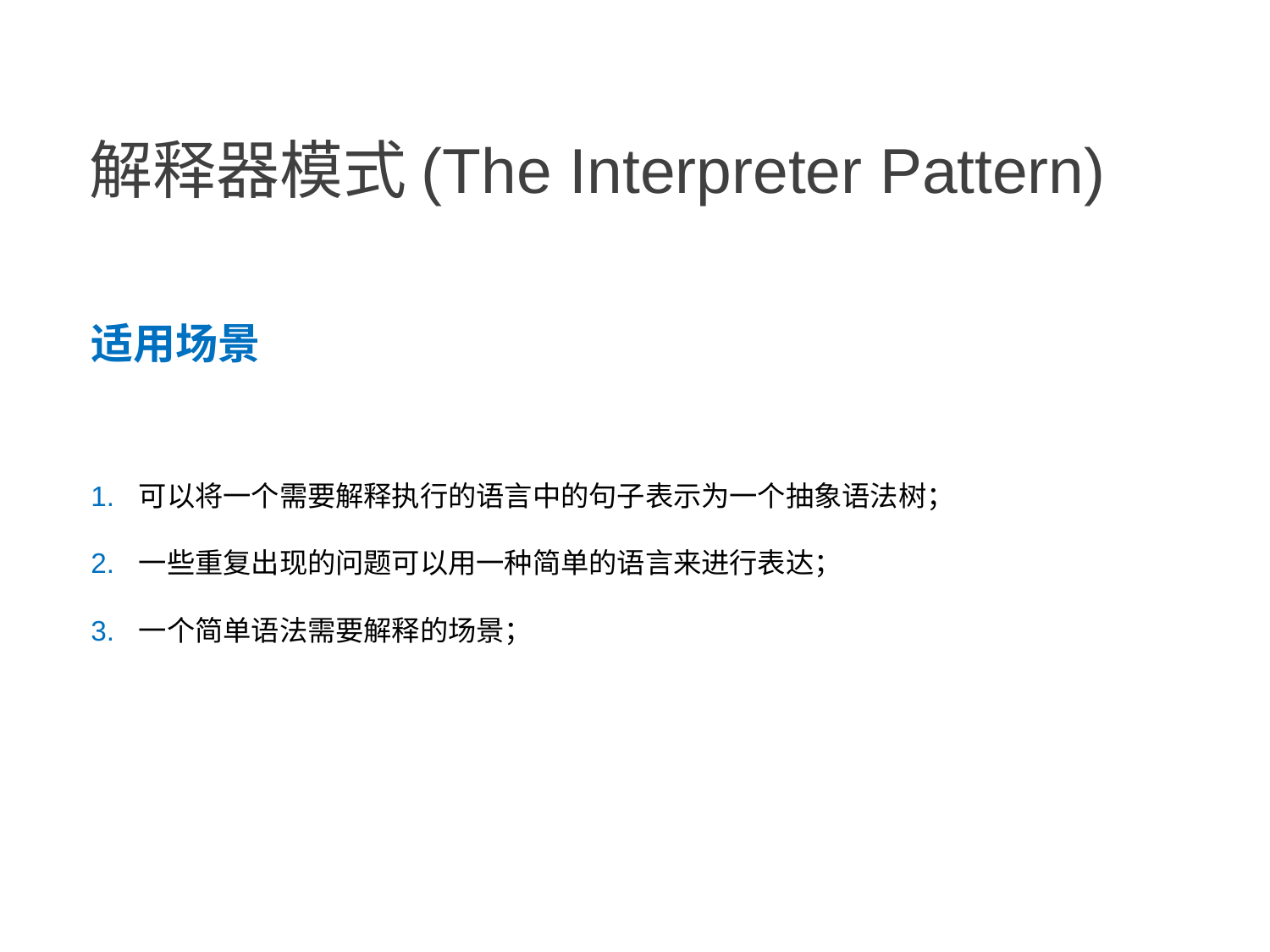

解释器模式(The Interpreter Pattern)
适用场景

可以将一个需要解释执行的语言中的句子表示为一个抽象语法树；
一些重复出现的问题可以用一种简单的语言来进行表达；
一个简单语法需要解释的场景；